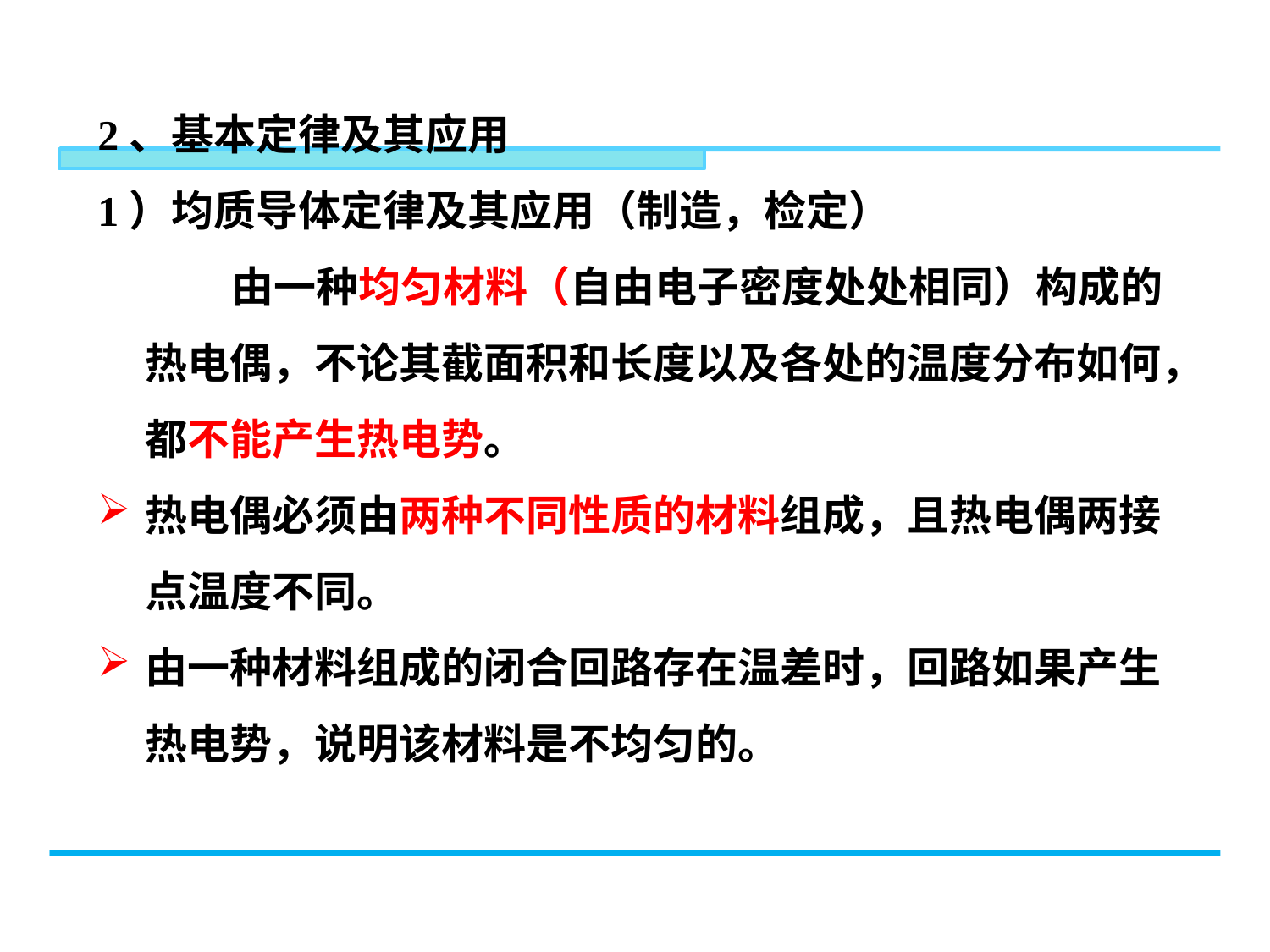

2、基本定律及其应用
1）均质导体定律及其应用（制造，检定）
             由一种均匀材料（自由电子密度处处相同）构成的热电偶，不论其截面积和长度以及各处的温度分布如何，都不能产生热电势。
热电偶必须由两种不同性质的材料组成，且热电偶两接点温度不同。
由一种材料组成的闭合回路存在温差时，回路如果产生热电势，说明该材料是不均匀的。